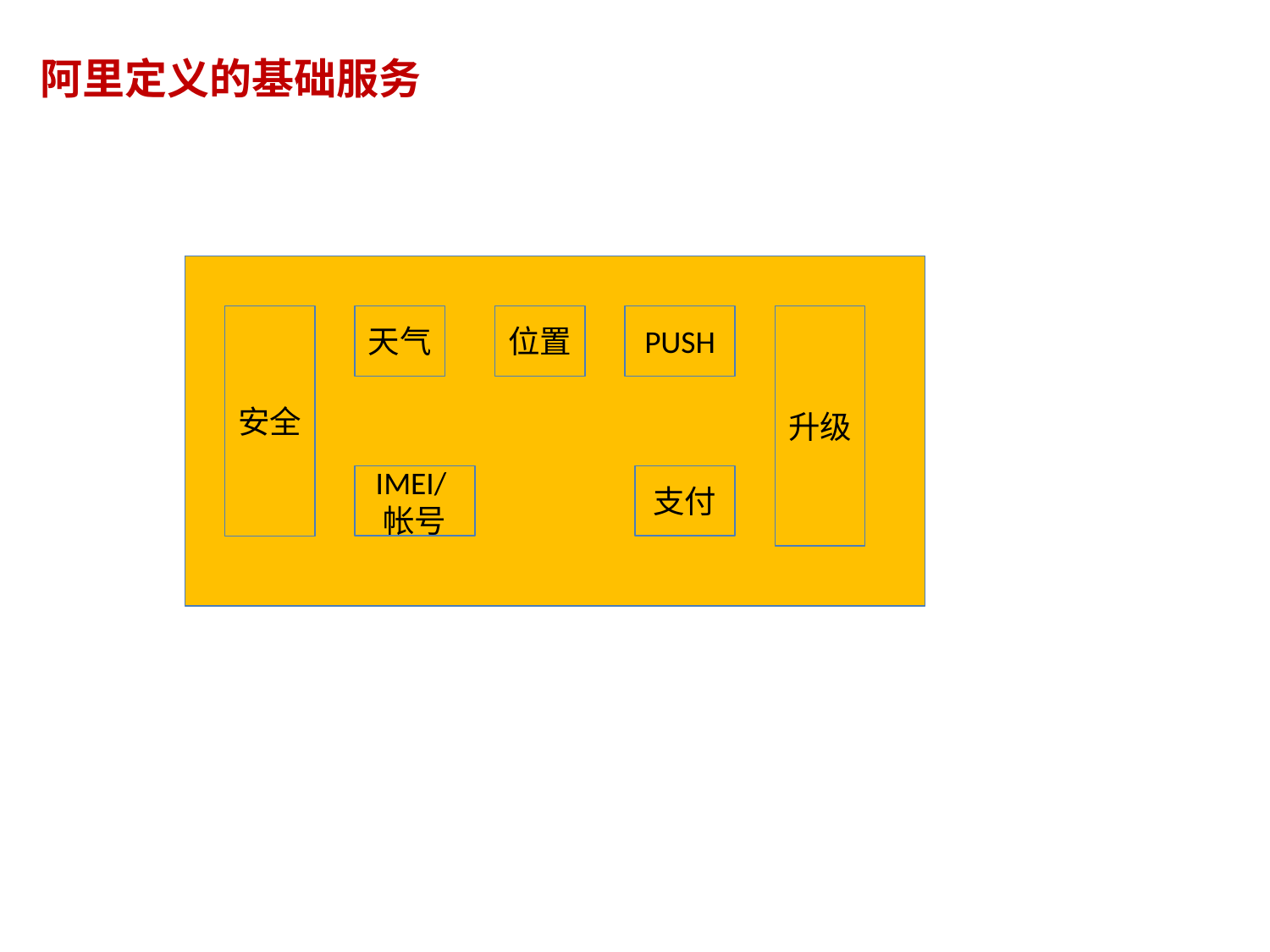

阿里定义的基础服务

安全
天气
位置
PUSH
升级
IMEI/帐号
支付